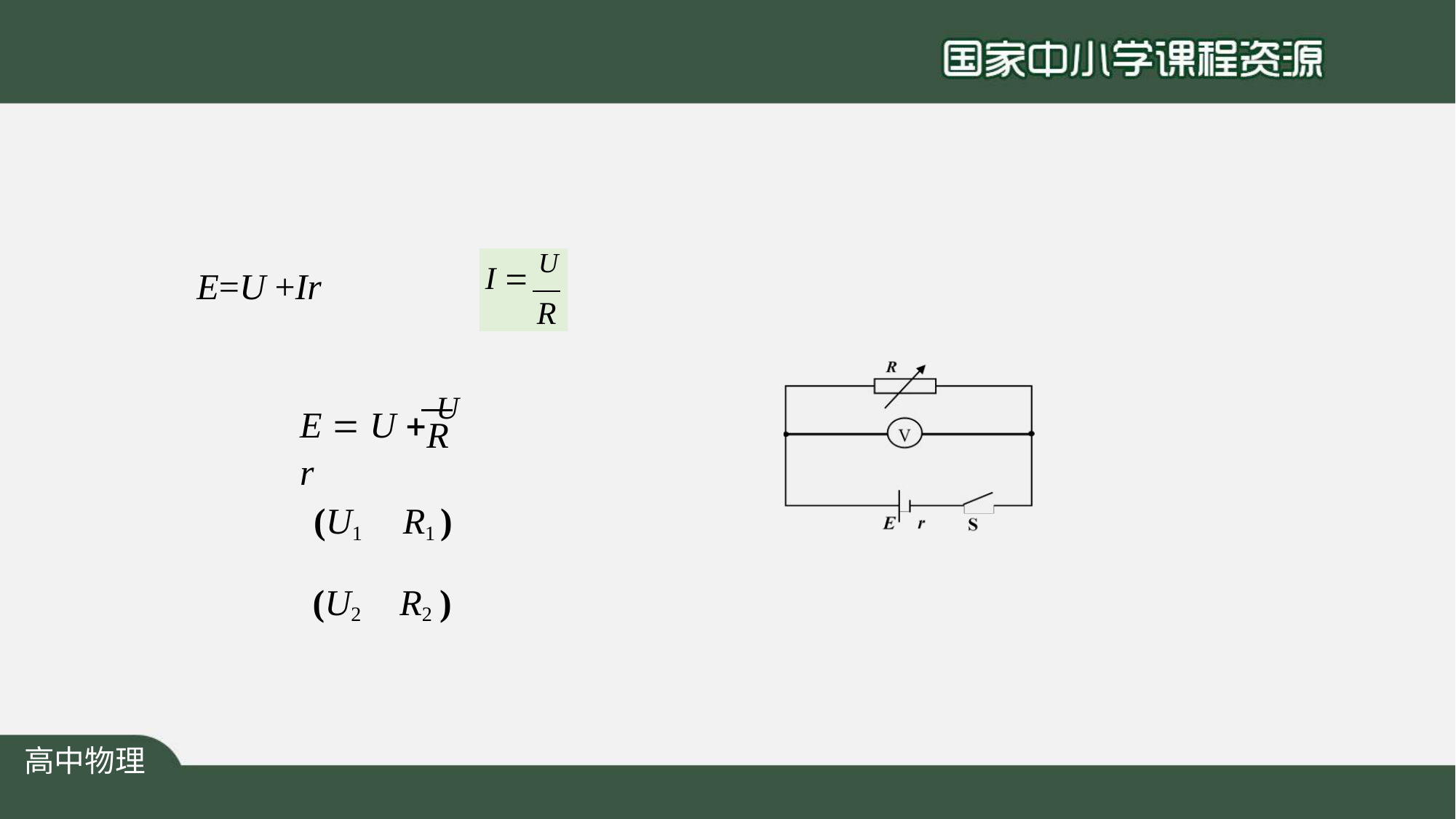

# E=U +Ir
I = U
R

E = U + U r
R

(U1	R1 )
(U2	R2 )
高中物理